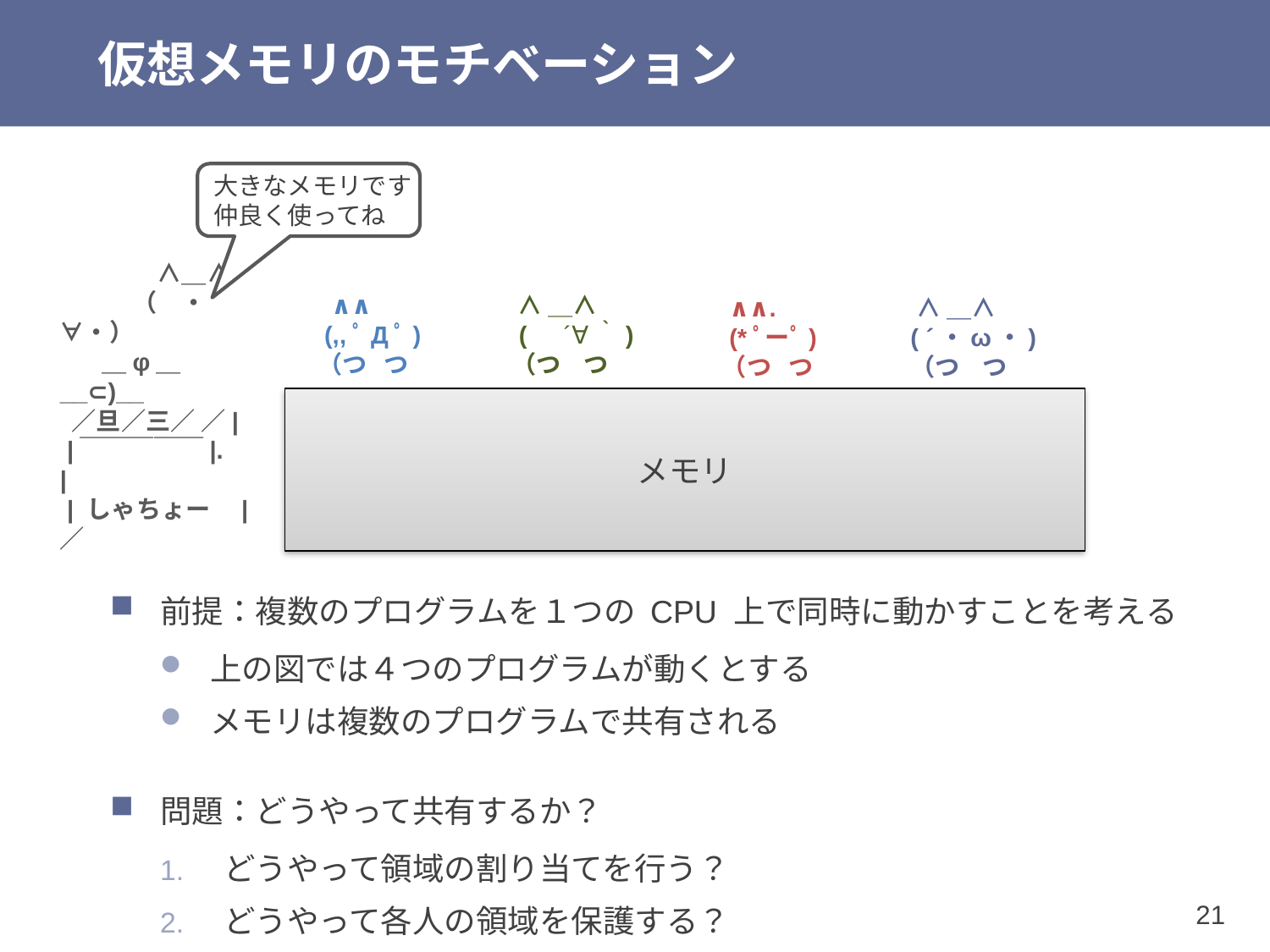

# 仮想メモリのモチベーション
大きなメモリです
仲良く使ってね
 　 　 　∧＿∧
　 　   （　・∀・）
 　 ＿φ＿__⊂)__
 ／旦／三／ ／|
 |￣￣￣￣￣|.　|
 | しゃちょー　|／
  ∧∧
 (,,ﾟДﾟ)
（つ   つ
 ∧＿∧
 (　´∀｀)
（つ    つ
 ∧∧.
 (*ﾟーﾟ)
（つ   つ
 ∧＿∧
( ´・ω・)
（つ    つ
メモリ
前提：複数のプログラムを１つの CPU 上で同時に動かすことを考える
上の図では４つのプログラムが動くとする
メモリは複数のプログラムで共有される
問題：どうやって共有するか？
どうやって領域の割り当てを行う？
どうやって各人の領域を保護する？